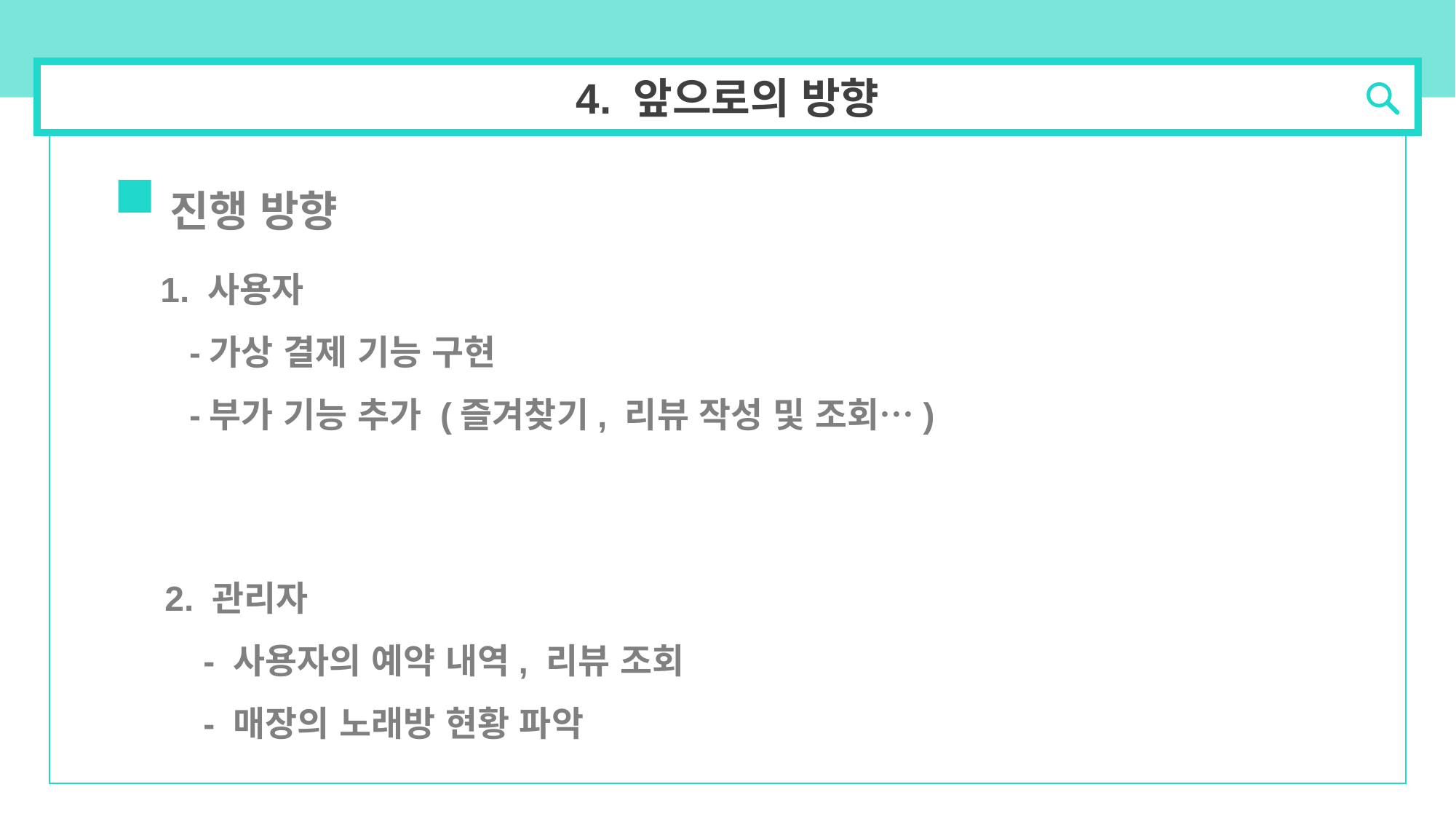

4. 앞으로의 방향

 진행 방향

 1. 사용자
    -가상 결제 기능 구현
    -부가 기능 추가 (즐겨찾기, 리뷰 작성 및 조회…)
 2. 관리자
     - 사용자의 예약 내역, 리뷰 조회
     - 매장의 노래방 현황 파악